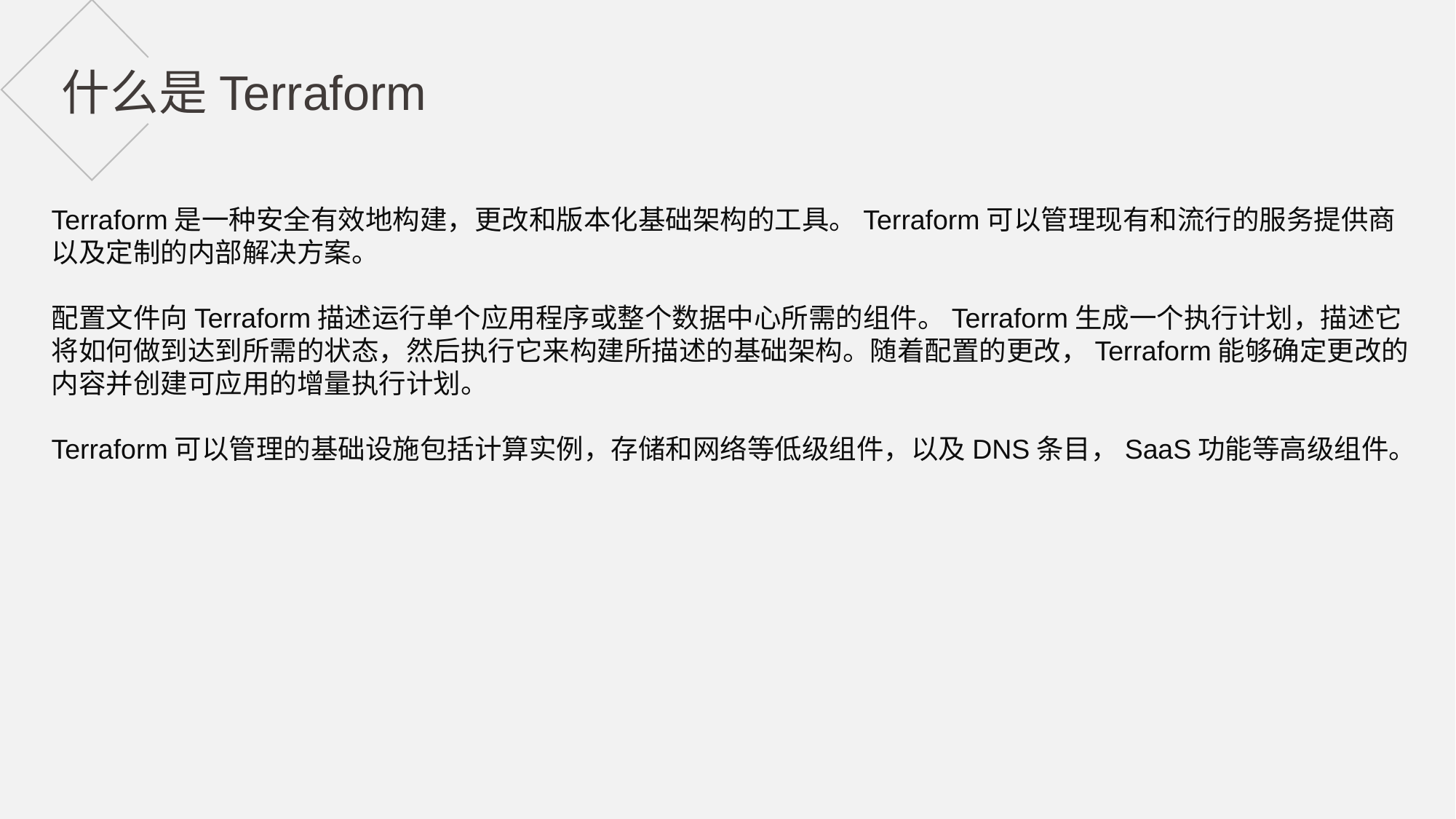

什么是Terraform
Terraform是一种安全有效地构建，更改和版本化基础架构的工具。Terraform可以管理现有和流行的服务提供商以及定制的内部解决方案。

配置文件向Terraform描述运行单个应用程序或整个数据中心所需的组件。Terraform生成一个执行计划，描述它将如何做到达到所需的状态，然后执行它来构建所描述的基础架构。随着配置的更改，Terraform能够确定更改的内容并创建可应用的增量执行计划。

Terraform可以管理的基础设施包括计算实例，存储和网络等低级组件，以及DNS条目，SaaS功能等高级组件。